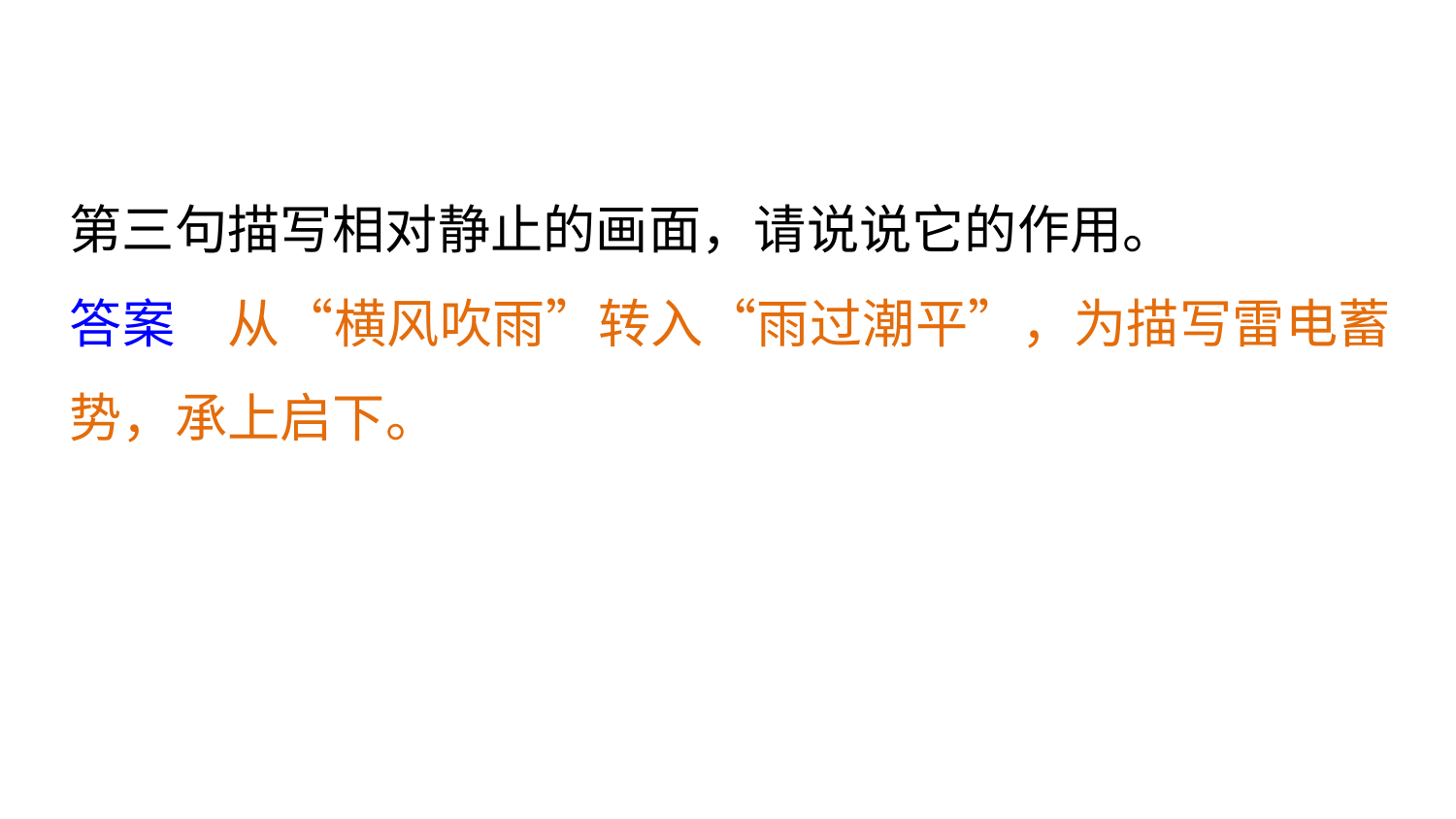

第三句描写相对静止的画面，请说说它的作用。
答案　从“横风吹雨”转入“雨过潮平”，为描写雷电蓄势，承上启下。